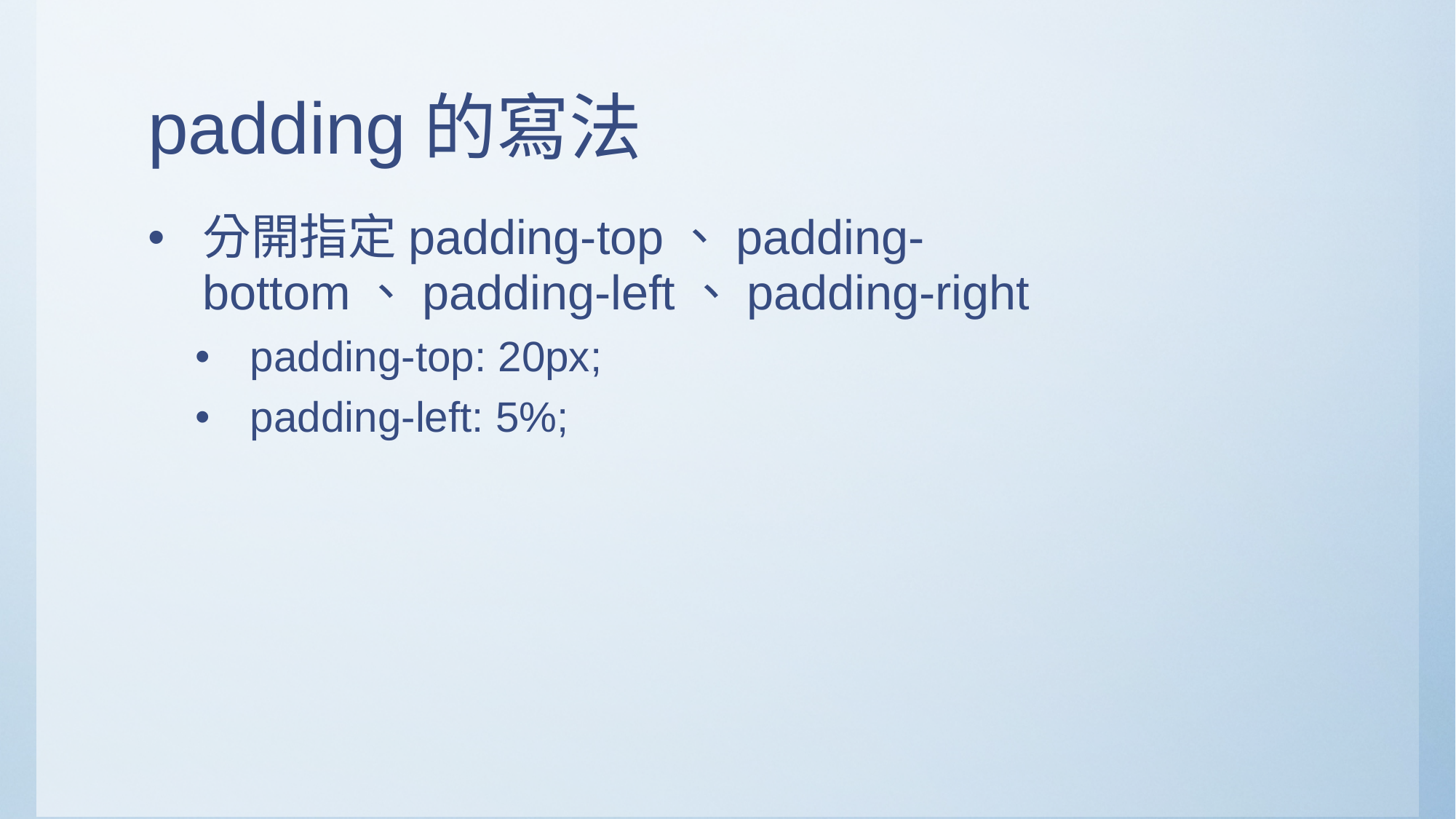

# padding的寫法
分開指定padding-top、padding-bottom、padding-left、padding-right
padding-top: 20px;
padding-left: 5%;